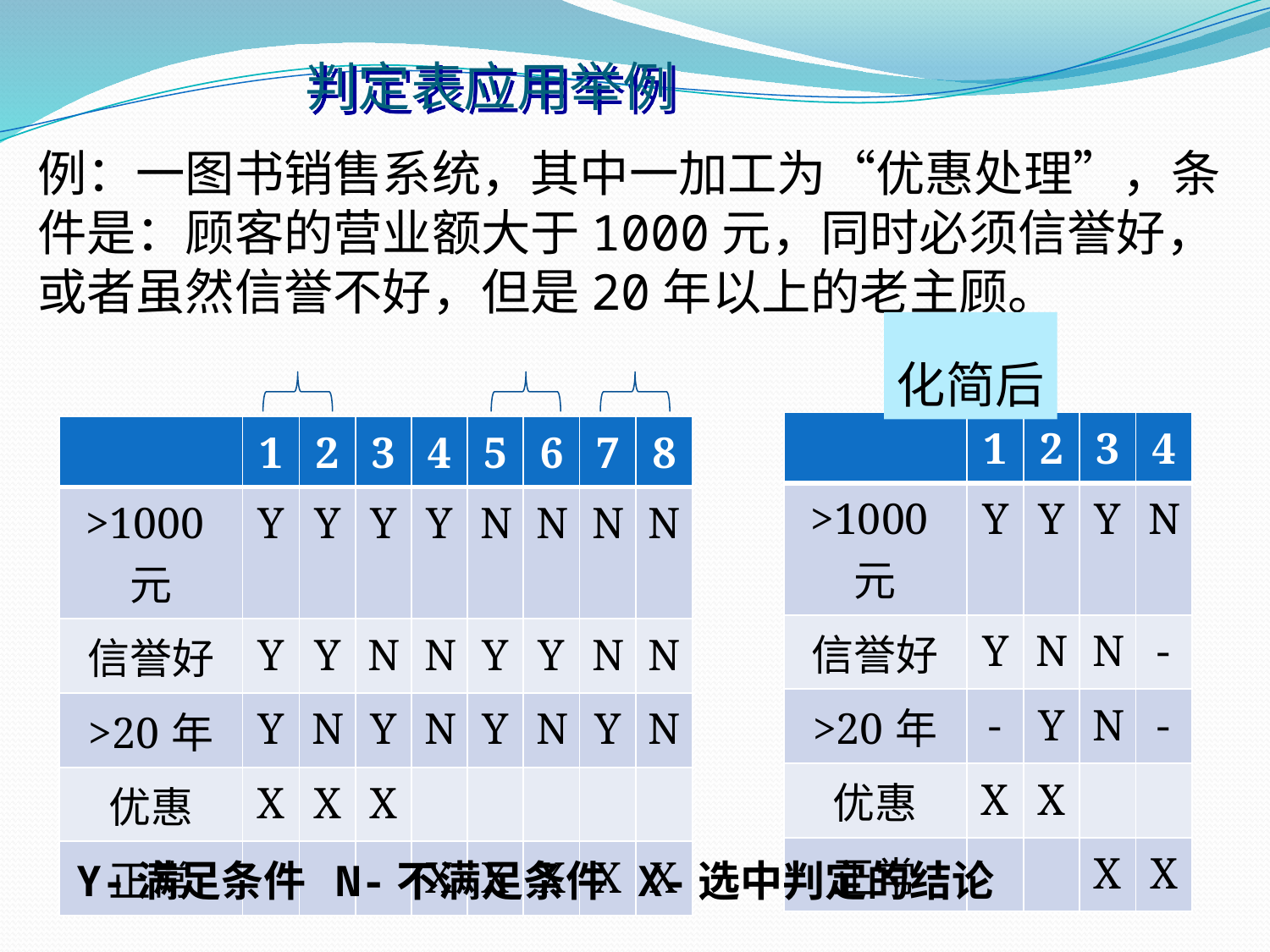

判定表应用举例
例：一图书销售系统，其中一加工为“优惠处理”，条件是：顾客的营业额大于1000元，同时必须信誉好，或者虽然信誉不好，但是20年以上的老主顾。
化简后

|  | 1 | 2 | 3 | 4 |
| --- | --- | --- | --- | --- |
| >1000元 | Y | Y | Y | N |
| 信誉好 | Y | N | N | - |
| >20年 | - | Y | N | - |
| 优惠 | X | X |  |  |
| 正常 |  |  | X | X |
|  | 1 | 2 | 3 | 4 | 5 | 6 | 7 | 8 |
| --- | --- | --- | --- | --- | --- | --- | --- | --- |
| >1000元 | Y | Y | Y | Y | N | N | N | N |
| 信誉好 | Y | Y | N | N | Y | Y | N | N |
| >20年 | Y | N | Y | N | Y | N | Y | N |
| 优惠 | X | X | X |  |  |  |  |  |
| 正常 |  |  |  | X | X | X | X | X |
Y-满足条件  N-不满足条件  X-选中判定的结论